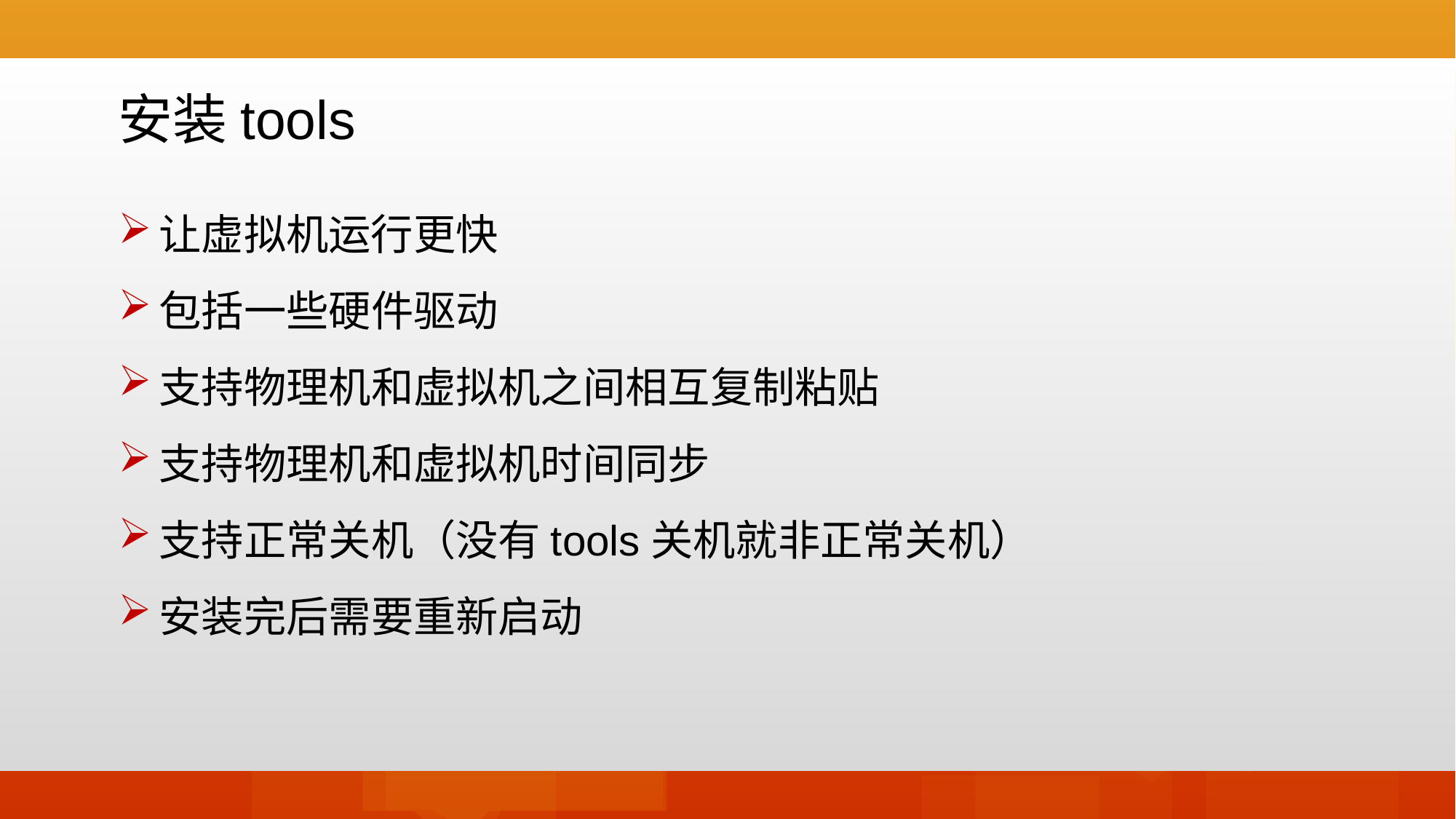

# 安装tools
让虚拟机运行更快
包括一些硬件驱动
支持物理机和虚拟机之间相互复制粘贴
支持物理机和虚拟机时间同步
支持正常关机（没有tools关机就非正常关机）
安装完后需要重新启动